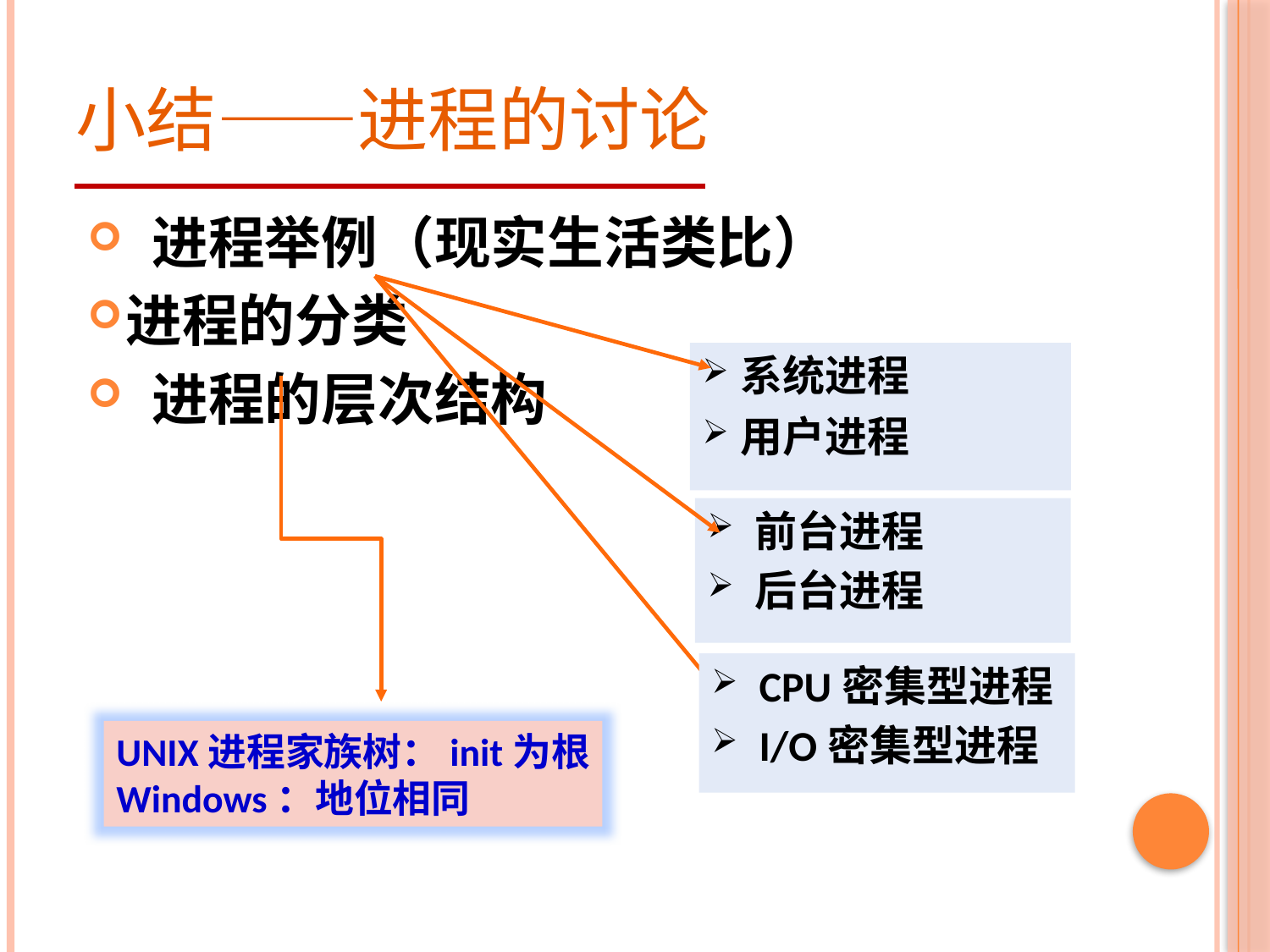

# 小结——进程的讨论
 进程举例（现实生活类比）
进程的分类
 进程的层次结构
系统进程
用户进程
前台进程
后台进程
CPU密集型进程
I/O密集型进程
UNIX进程家族树：init为根
Windows：地位相同